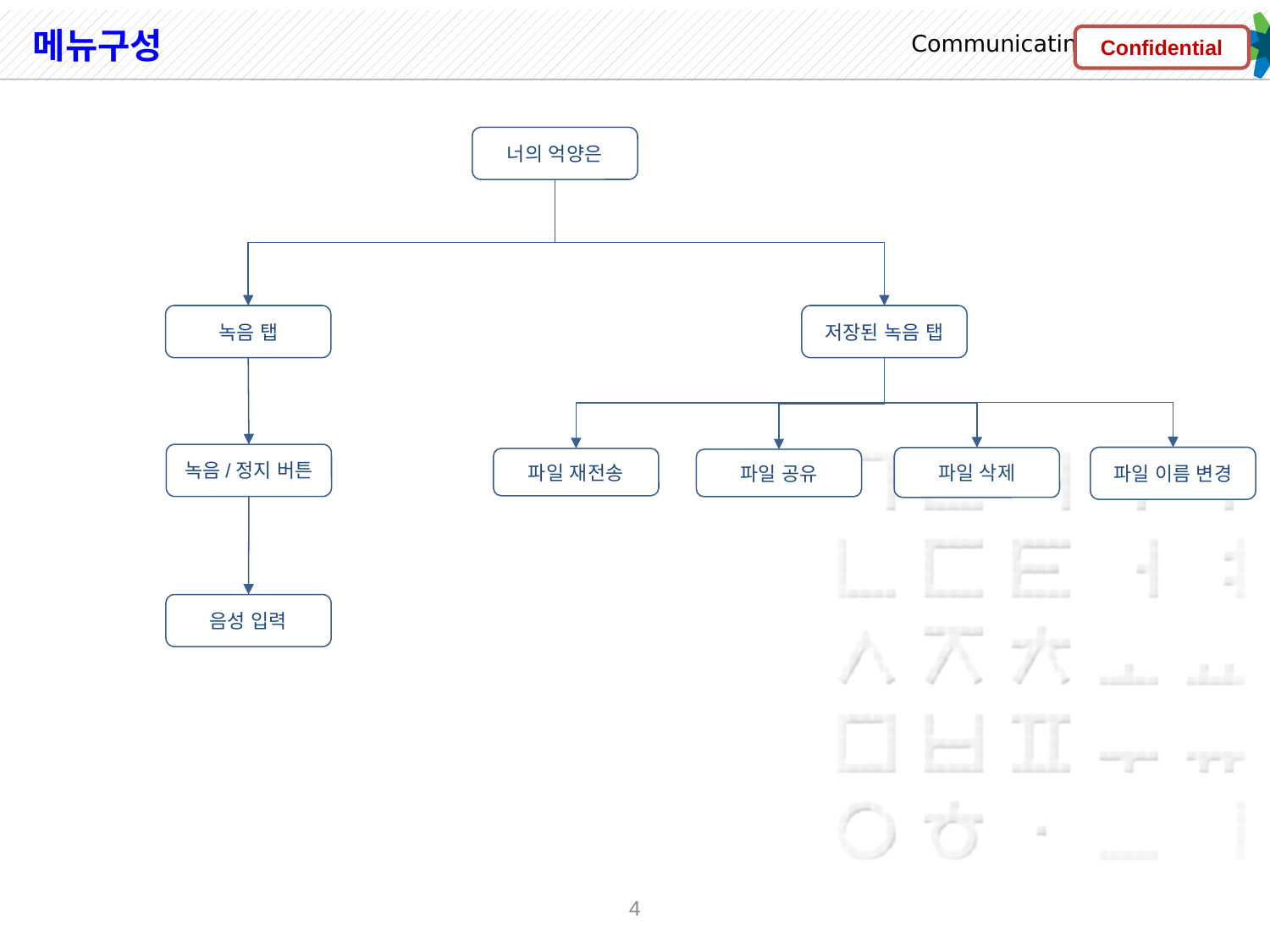

# 메뉴구성
Confidential
너의 억양은
저장된 녹음 탭
녹음 탭
녹음/정지 버튼
파일 이름 변경
파일 삭제
파일 재전송
파일 공유
음성 입력
4